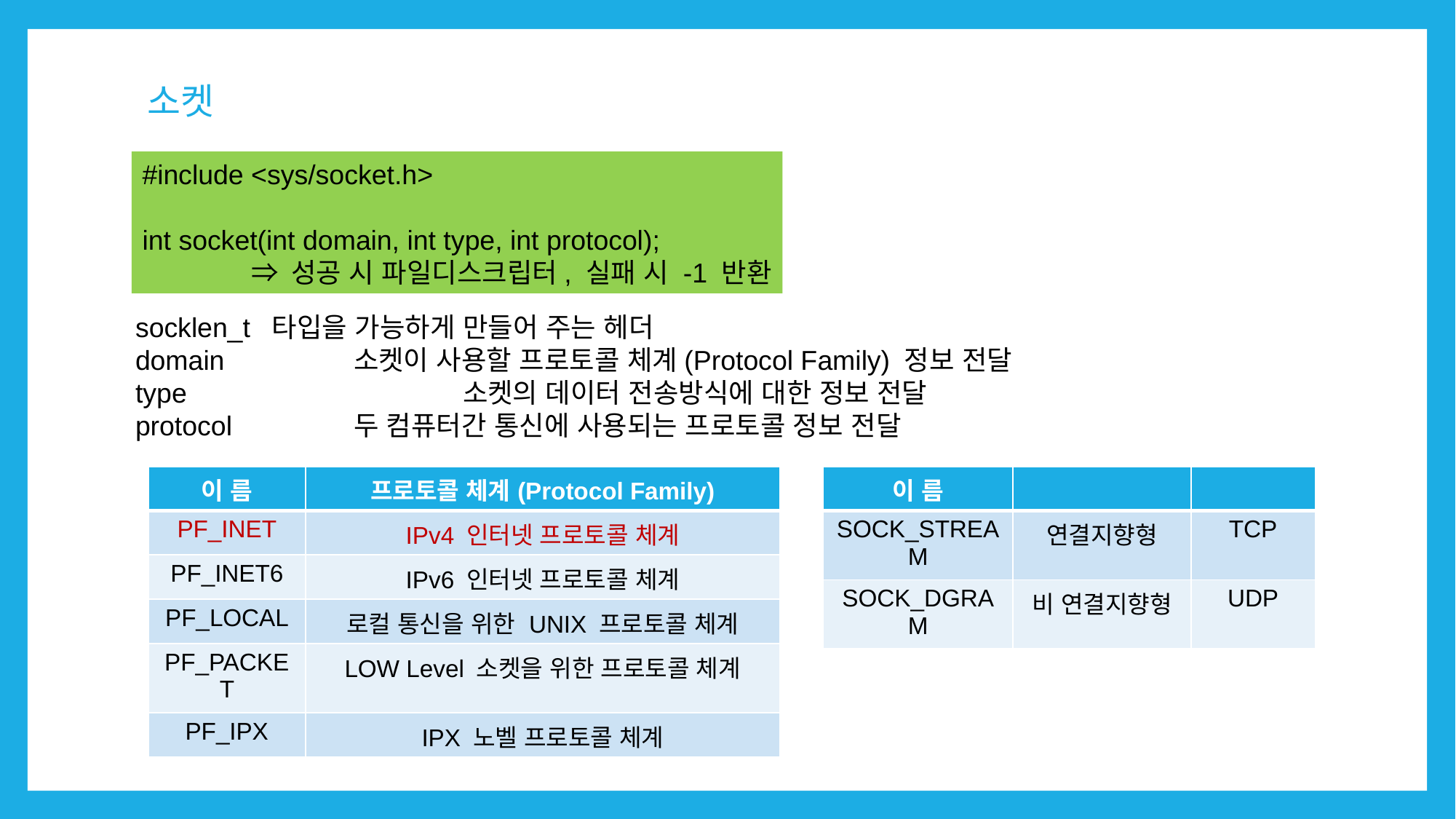

# 소켓
#include <sys/socket.h>

int socket(int domain, int type, int protocol);
	⇒ 성공 시 파일디스크립터, 실패 시 -1 반환
socklen_t  타입을 가능하게 만들어 주는 헤더
domain		소켓이 사용할 프로토콜 체계(Protocol Family) 정보 전달
type			소켓의 데이터 전송방식에 대한 정보 전달
protocol		두 컴퓨터간 통신에 사용되는 프로토콜 정보 전달
| 이 름 | 프로토콜 체계(Protocol Family) |
| --- | --- |
| PF\_INET | IPv4 인터넷 프로토콜 체계 |
| PF\_INET6 | IPv6 인터넷 프로토콜 체계 |
| PF\_LOCAL | 로컬 통신을 위한 UNIX 프로토콜 체계 |
| PF\_PACKET | LOW Level 소켓을 위한 프로토콜 체계 |
| PF\_IPX | IPX 노벨 프로토콜 체계 |
| 이 름 |  |  |
| --- | --- | --- |
| SOCK\_STREAM | 연결지향형 | TCP |
| SOCK\_DGRAM | 비 연결지향형 | UDP |